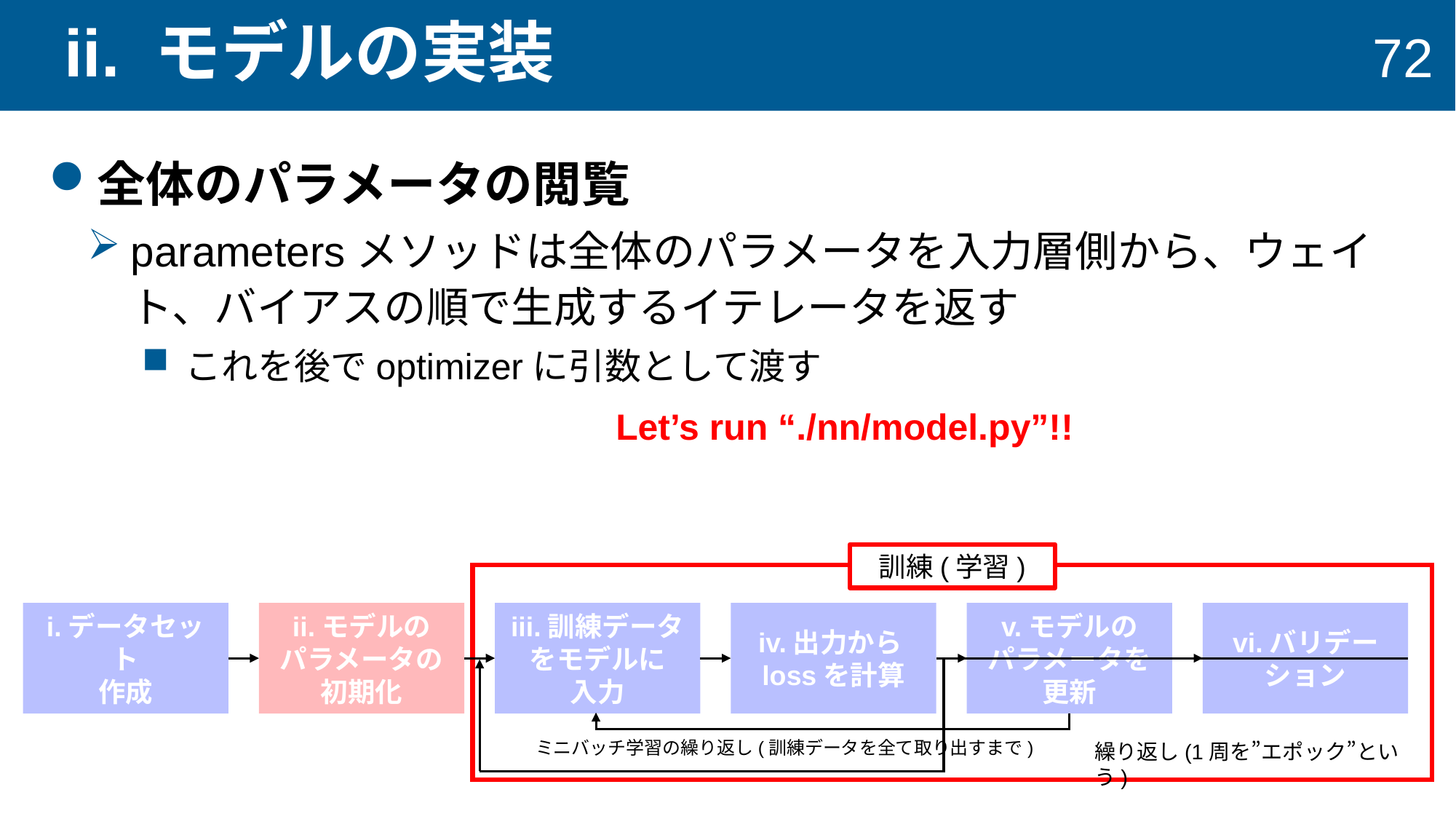

# ii. モデルの実装
72
全体のパラメータの閲覧
parametersメソッドは全体のパラメータを入力層側から、ウェイト、バイアスの順で生成するイテレータを返す
これを後でoptimizerに引数として渡す
Let’s run “./nn/model.py”!!
訓練(学習)

vi.バリデーション
iv.出力からlossを計算
v.モデルの
パラメータを更新
i.データセット
作成
ii.モデルの
パラメータの
初期化
iii.訓練データ
をモデルに
入力
繰り返し(1周を”エポック”という)
ミニバッチ学習の繰り返し(訓練データを全て取り出すまで)